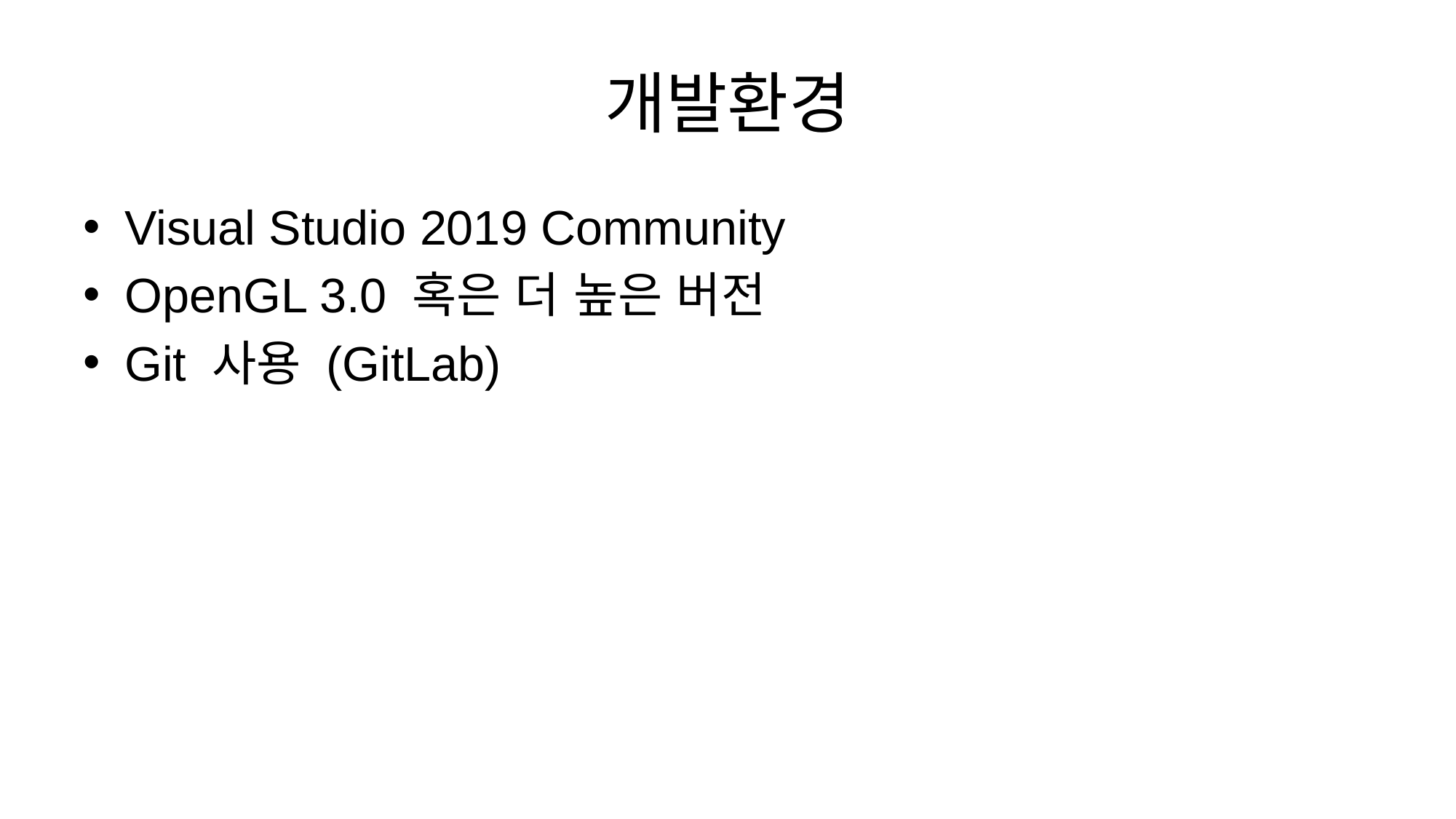

# 개발환경
Visual Studio 2019 Community
OpenGL 3.0 혹은 더 높은 버전
Git 사용 (GitLab)